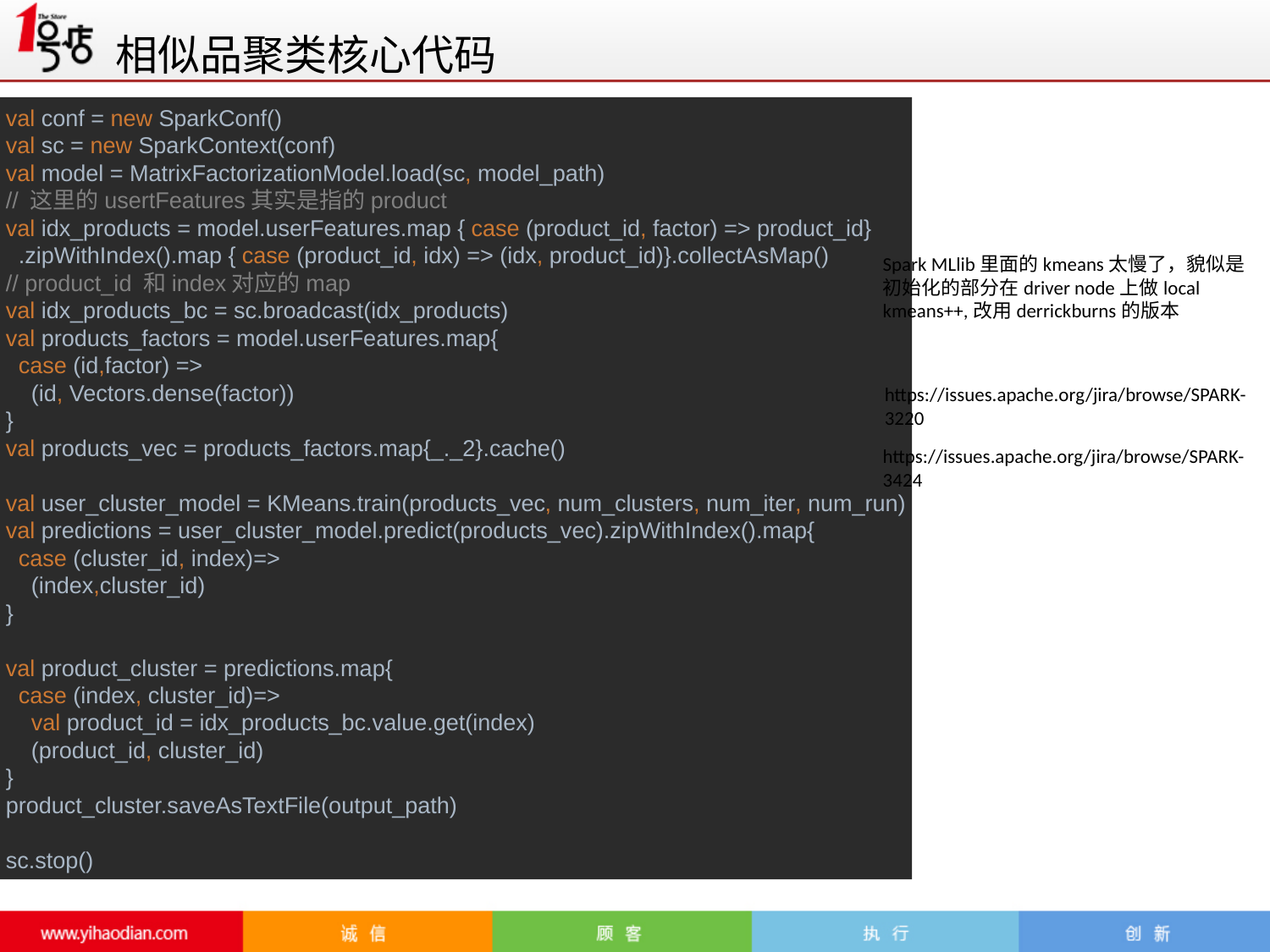

相似品聚类核心代码
    val conf = new SparkConf()
    val sc = new SparkContext(conf)
    val model = MatrixFactorizationModel.load(sc, model_path)
    // 这里的usertFeatures其实是指的product
    val idx_products = model.userFeatures.map { case (product_id, factor) => product_id}
      .zipWithIndex().map { case (product_id, idx) => (idx, product_id)}.collectAsMap()
    // product_id 和index对应的map
    val idx_products_bc = sc.broadcast(idx_products)
    val products_factors = model.userFeatures.map{
      case (id,factor) =>
        (id, Vectors.dense(factor))
    }
    val products_vec = products_factors.map{_._2}.cache()
    val user_cluster_model = KMeans.train(products_vec, num_clusters, num_iter, num_run)
    val predictions = user_cluster_model.predict(products_vec).zipWithIndex().map{
      case (cluster_id, index)=>
        (index,cluster_id)
    }
    val product_cluster = predictions.map{
      case (index, cluster_id)=>
        val product_id = idx_products_bc.value.get(index)
        (product_id, cluster_id)
    }
    product_cluster.saveAsTextFile(output_path)
    sc.stop()
Spark MLlib里面的kmeans太慢了，貌似是初始化的部分在driver node上做local kmeans++,改用derrickburns的版本
https://issues.apache.org/jira/browse/SPARK-3220
https://issues.apache.org/jira/browse/SPARK-3424